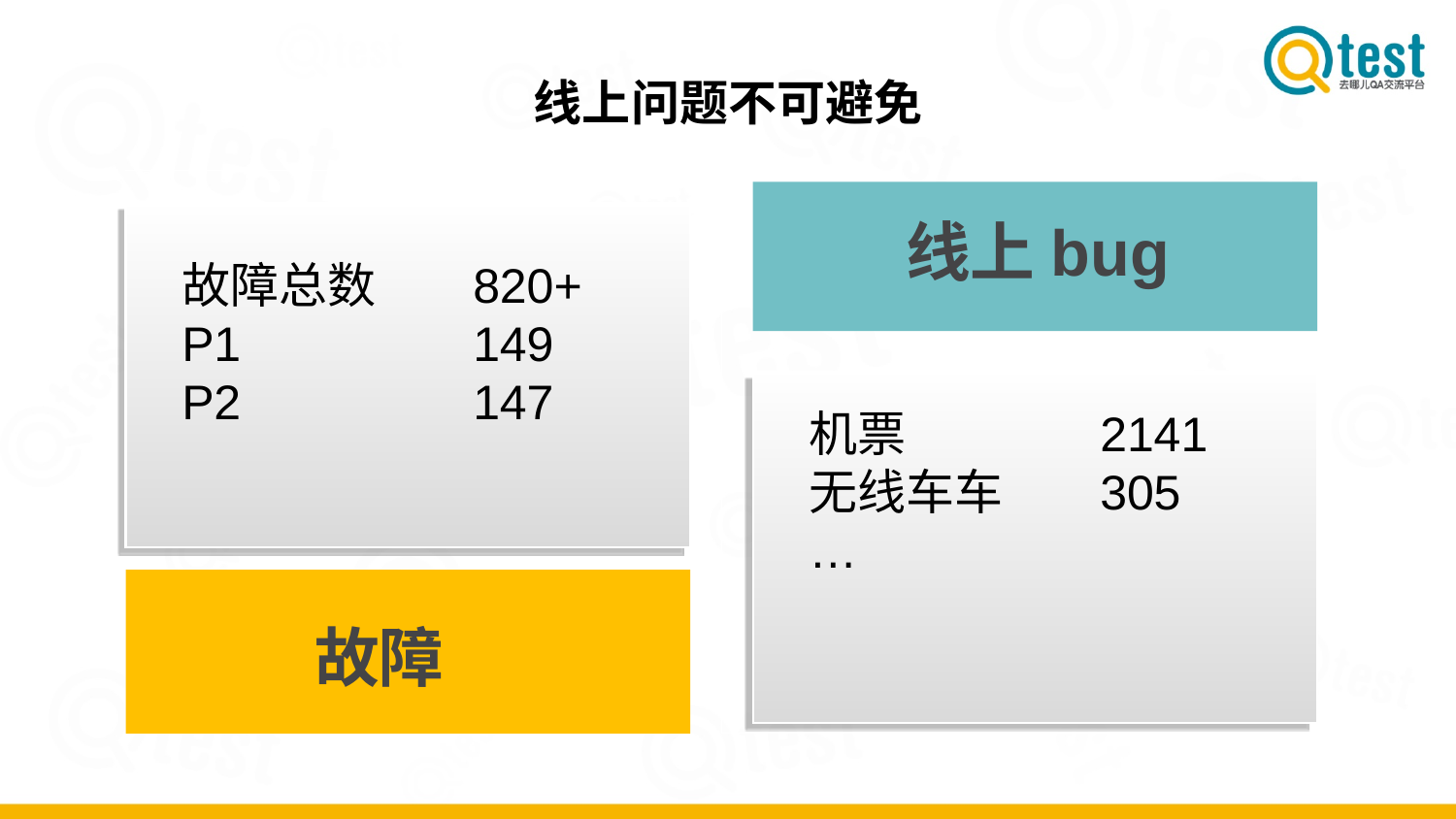

# 线上问题不可避免

线上bug
故障总数	820+
P1		149
P2		147

机票		2141
无线车车	305
…

故障